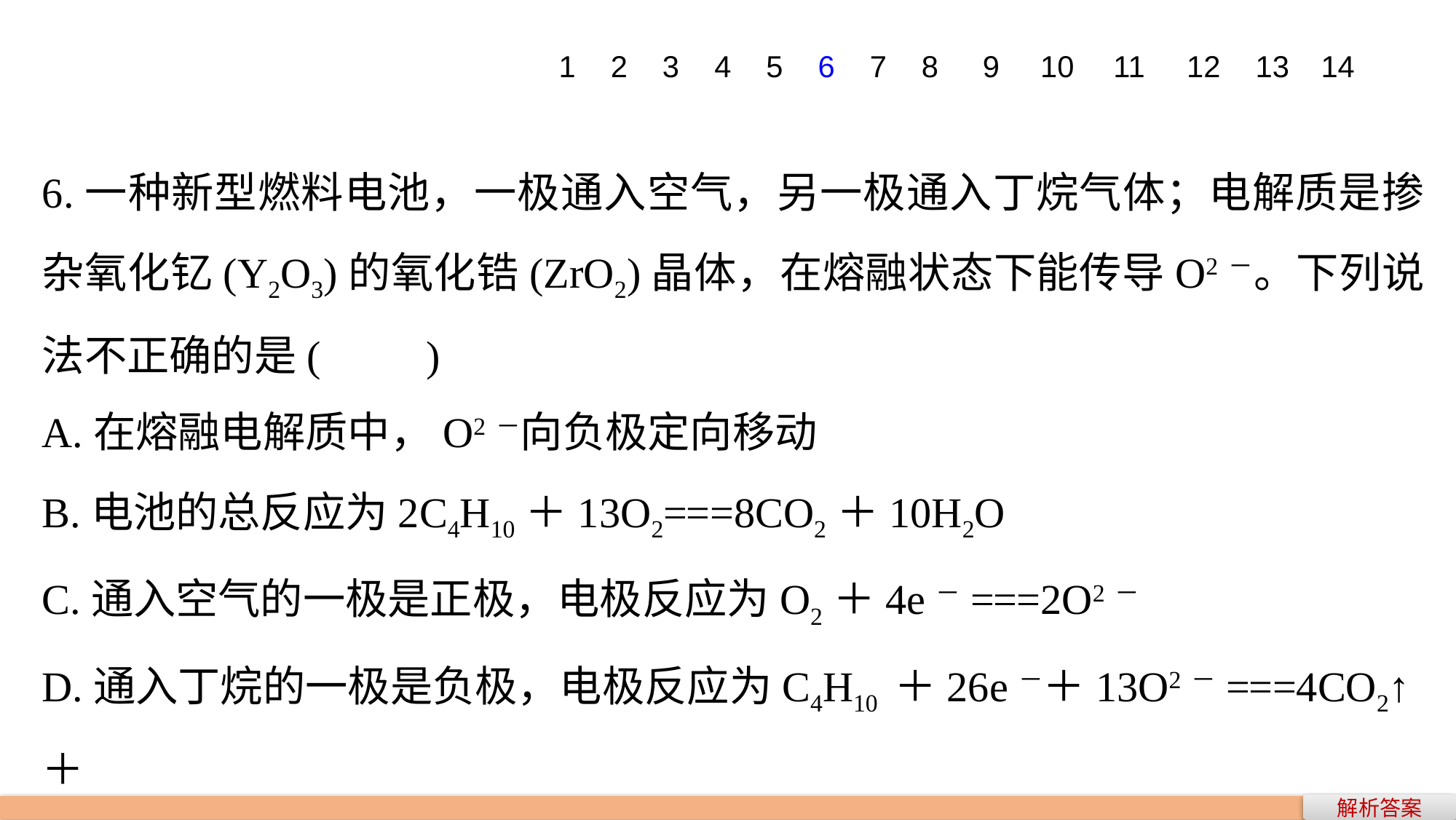

1
2
3
4
5
6
7
8
9
10
11
12
13
14
6.一种新型燃料电池，一极通入空气，另一极通入丁烷气体；电解质是掺杂氧化钇(Y2O3)的氧化锆(ZrO2)晶体，在熔融状态下能传导O2－。下列说法不正确的是(　　)
A.在熔融电解质中，O2－向负极定向移动
B.电池的总反应为2C4H10＋13O2===8CO2＋10H2O
C.通入空气的一极是正极，电极反应为O2＋4e－===2O2－
D.通入丁烷的一极是负极，电极反应为C4H10 ＋26e－＋13O2－===4CO2↑＋
    5H2O
解析答案